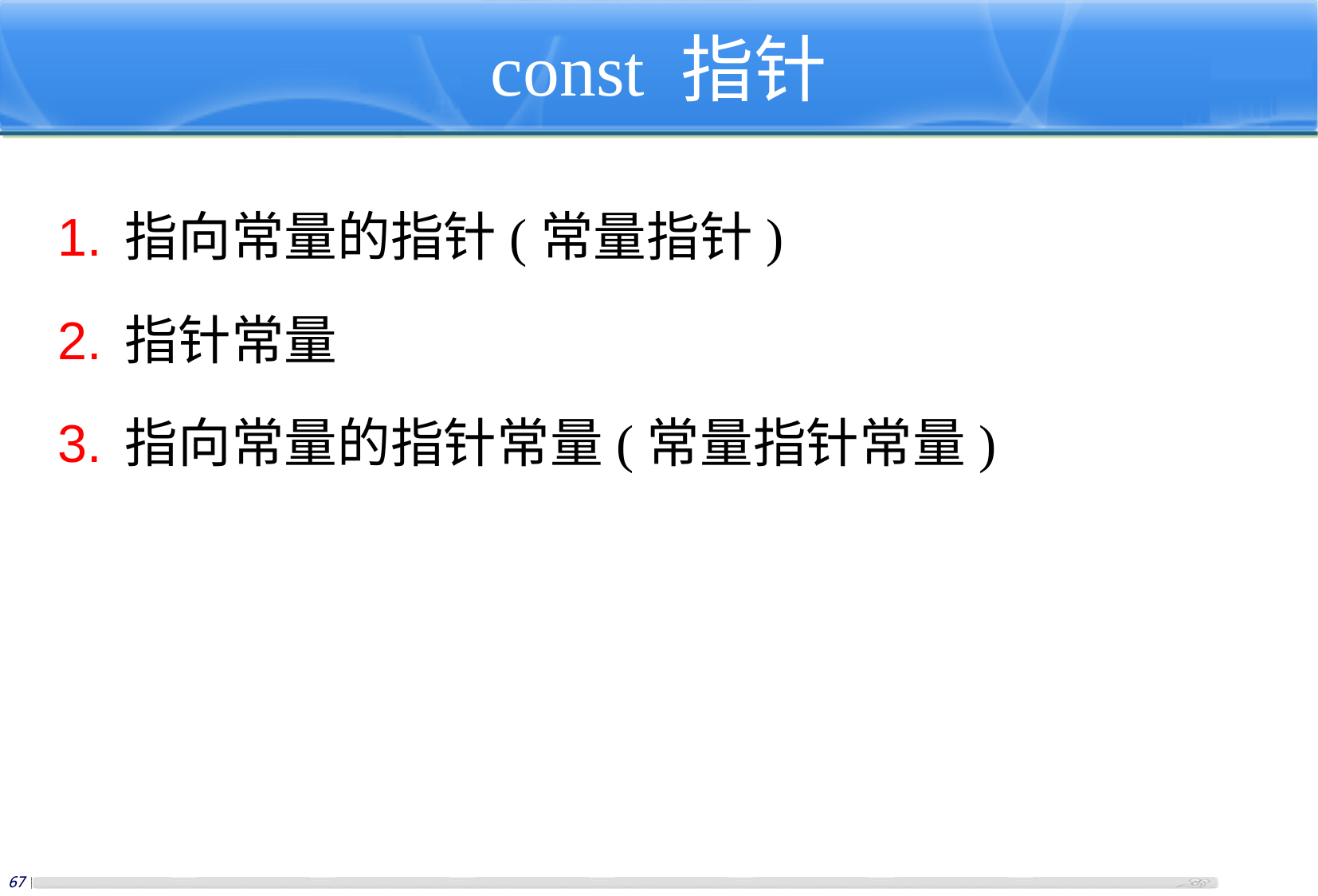

const 指针
指向常量的指针(常量指针)
指针常量
指向常量的指针常量(常量指针常量)